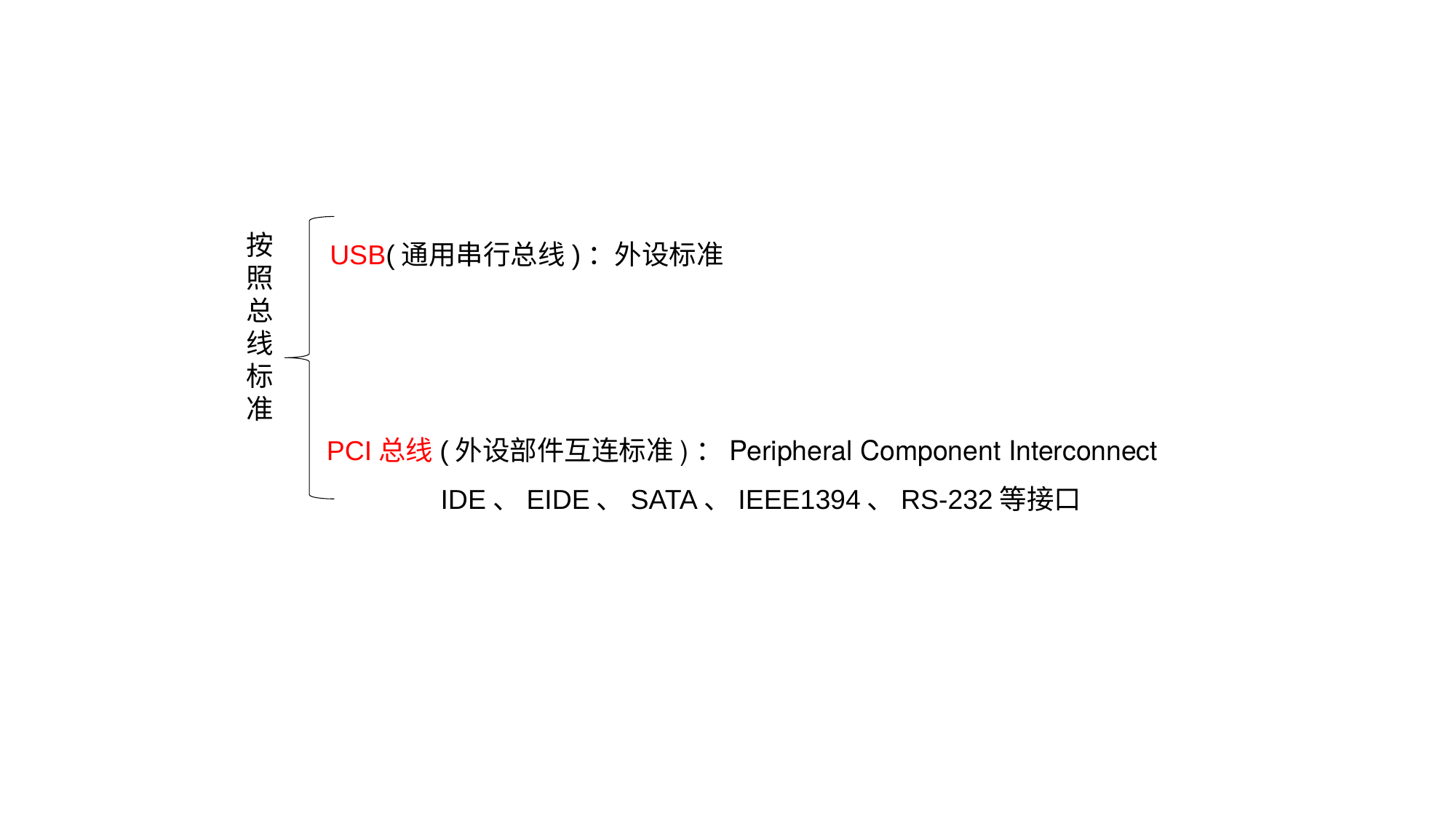

按
照
总
线
标
准
USB(通用串行总线)：外设标准
PCI总线(外设部件互连标准)：Peripheral Component Interconnect
IDE、EIDE、SATA、IEEE1394、RS-232等接口